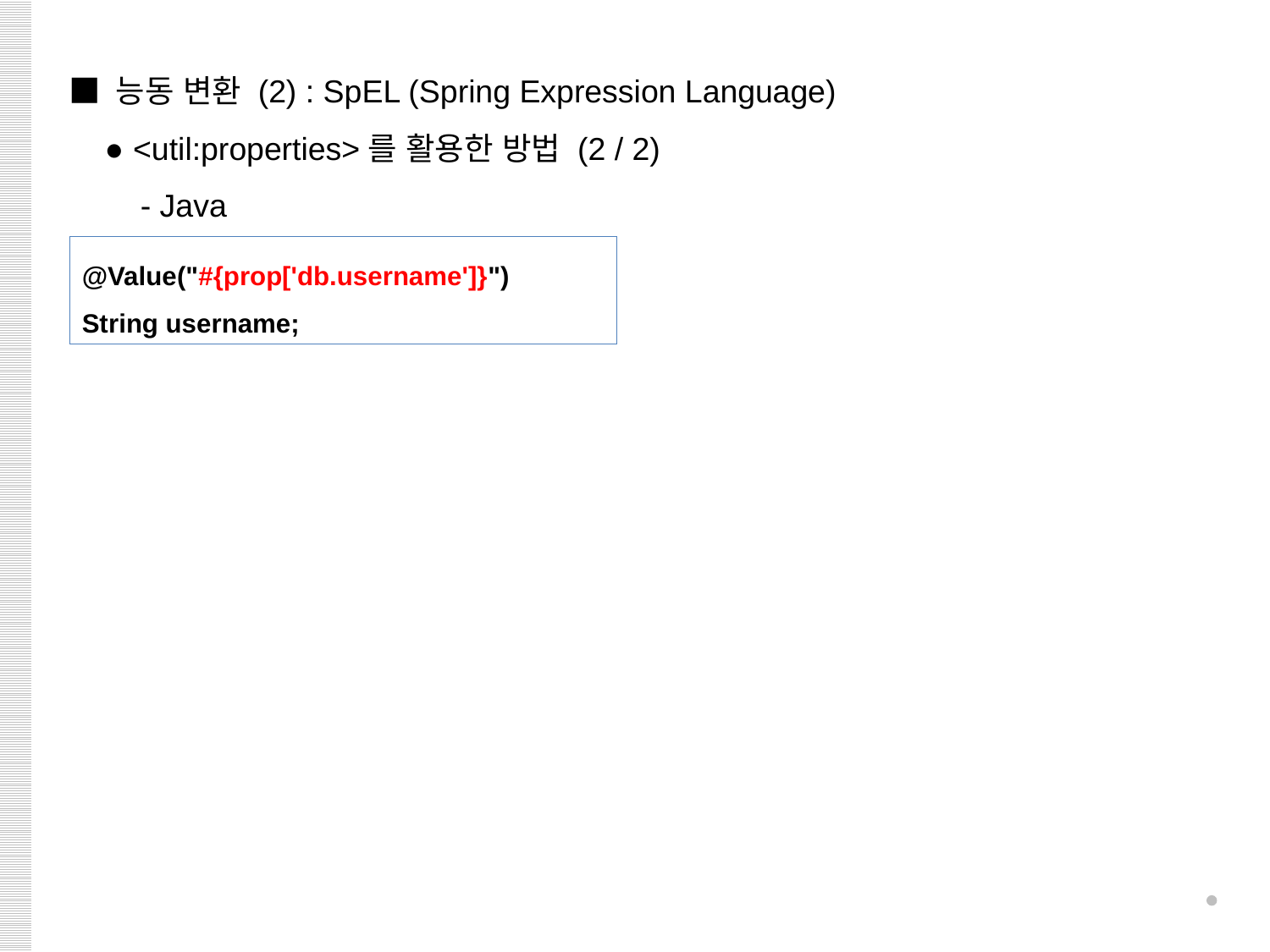

■ 능동 변환 (2) : SpEL (Spring Expression Language)
    ● <util:properties>를 활용한 방법 (2 / 2)
        - Java
@Value("#{prop['db.username']}")
String username;